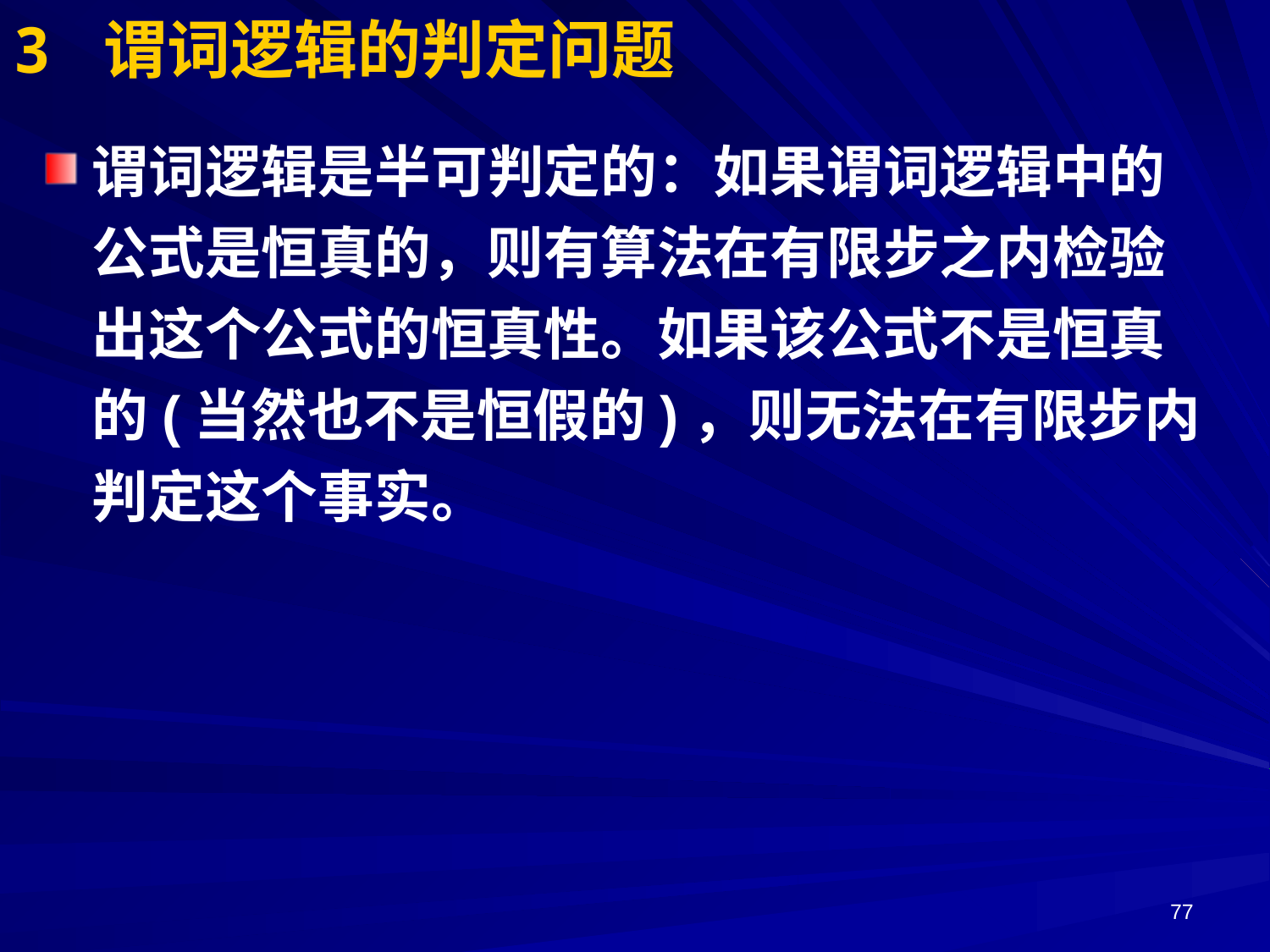

# 3 谓词逻辑的判定问题
谓词逻辑是半可判定的：如果谓词逻辑中的公式是恒真的，则有算法在有限步之内检验出这个公式的恒真性。如果该公式不是恒真的(当然也不是恒假的)，则无法在有限步内判定这个事实。

77